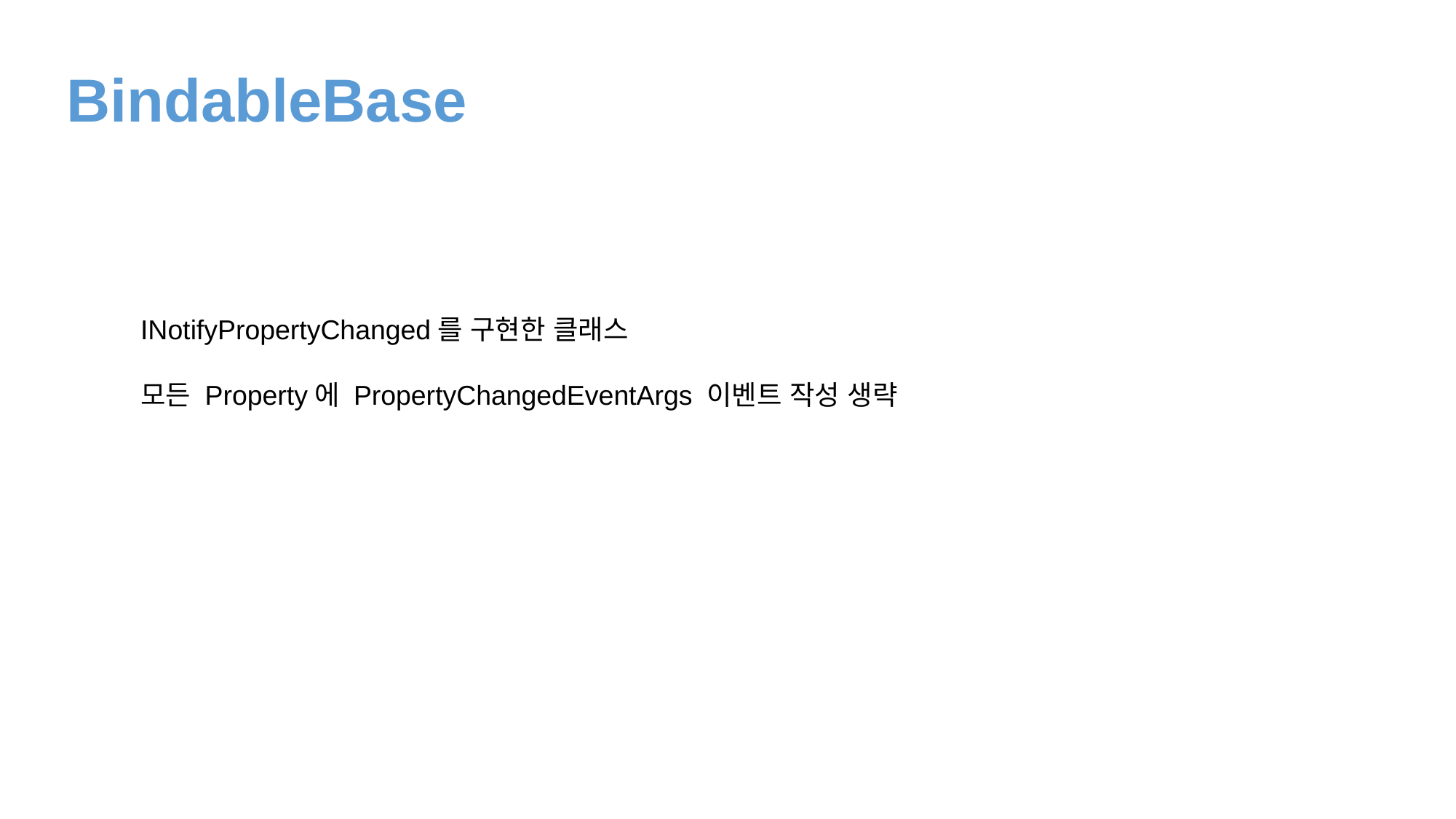

BindableBase
INotifyPropertyChanged를 구현한 클래스

모든 Property에 PropertyChangedEventArgs 이벤트 작성 생략